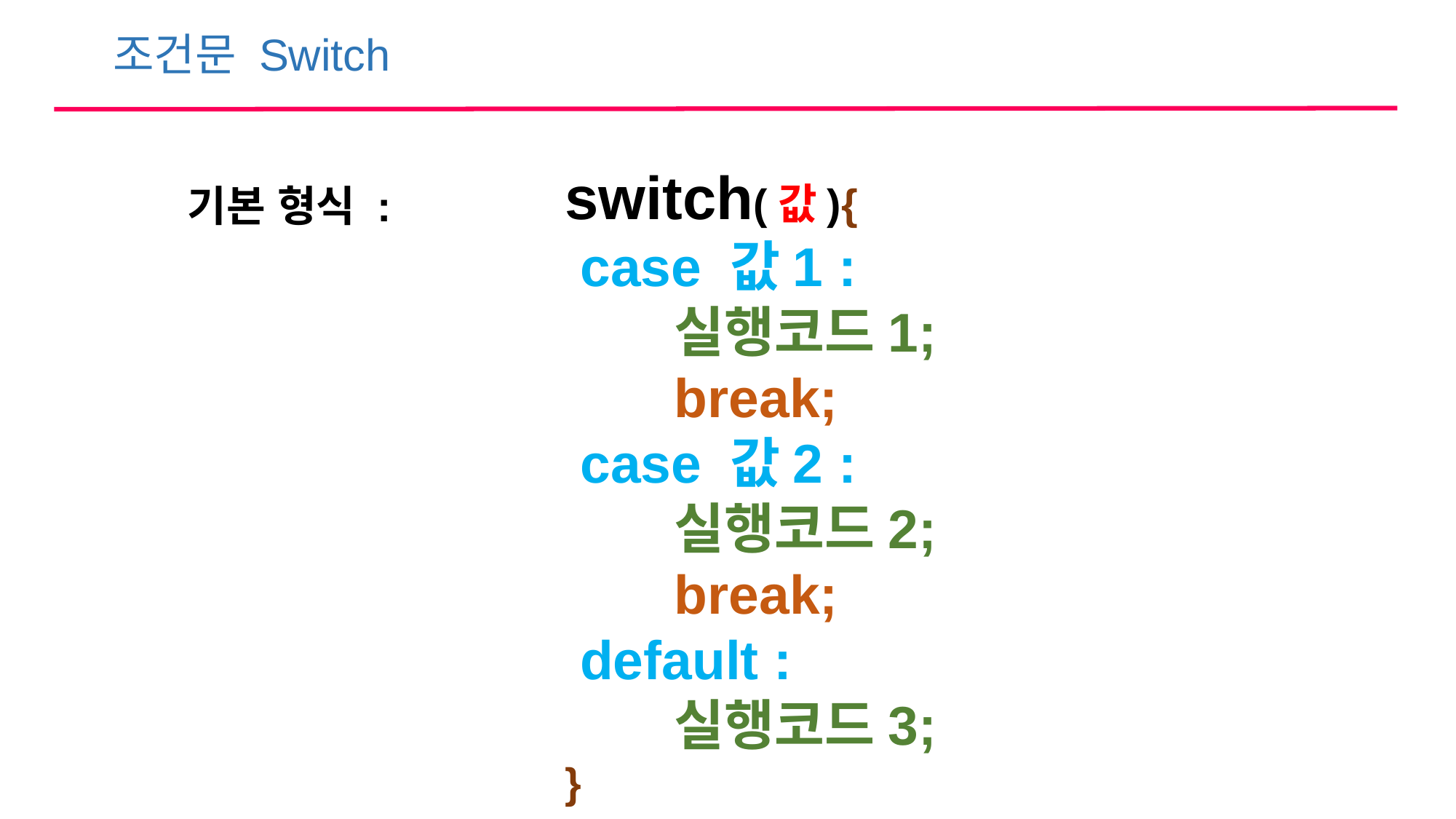

조건문 Switch
switch(값){
 case 값1 :
	실행코드1;
	break;
 case 값2 :
	실행코드2;
	break;
 default :
	실행코드3;
}
기본 형식 :